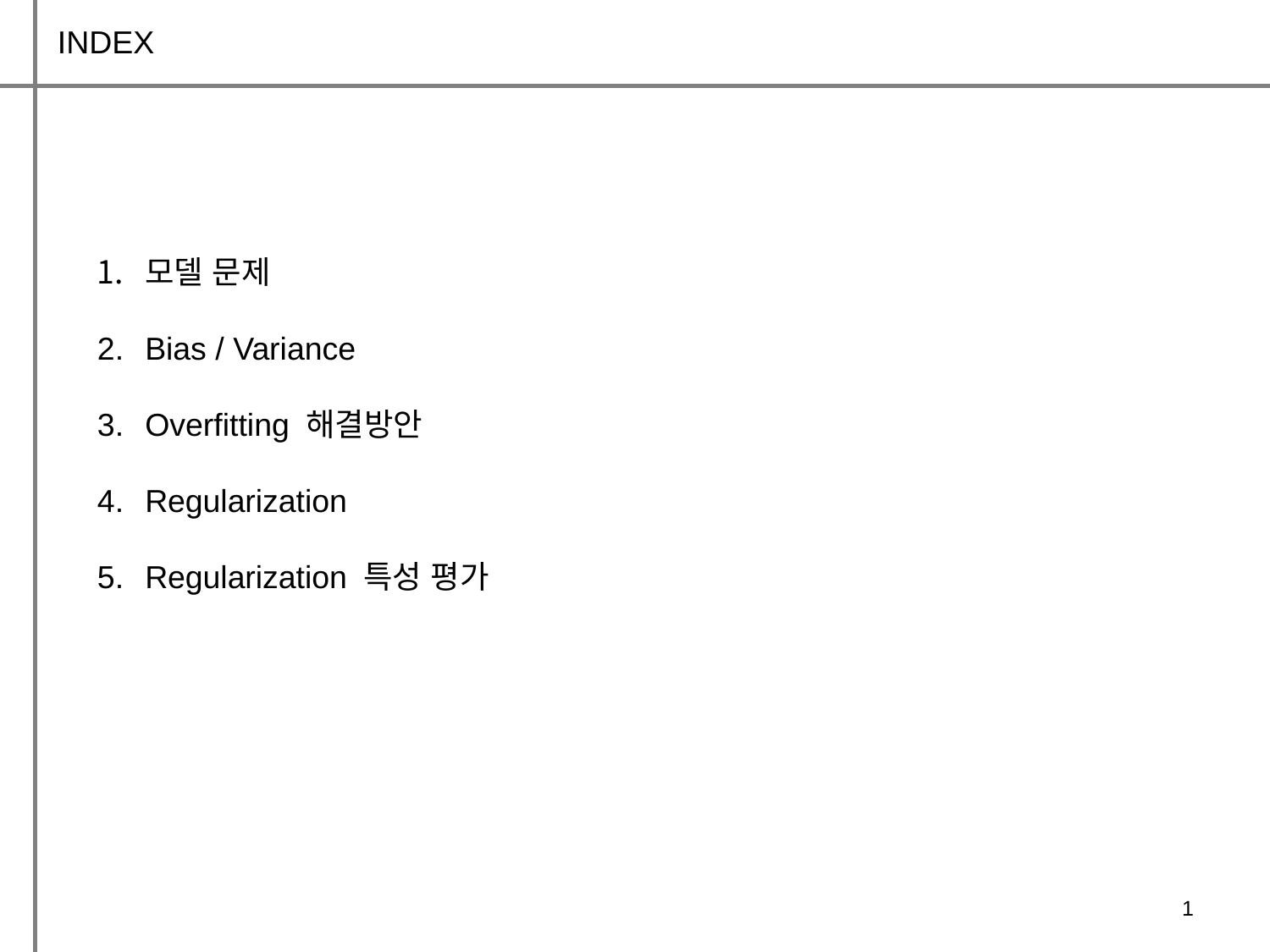

INDEX
모델 문제

Bias / Variance

Overfitting 해결방안

Regularization

Regularization 특성 평가

1